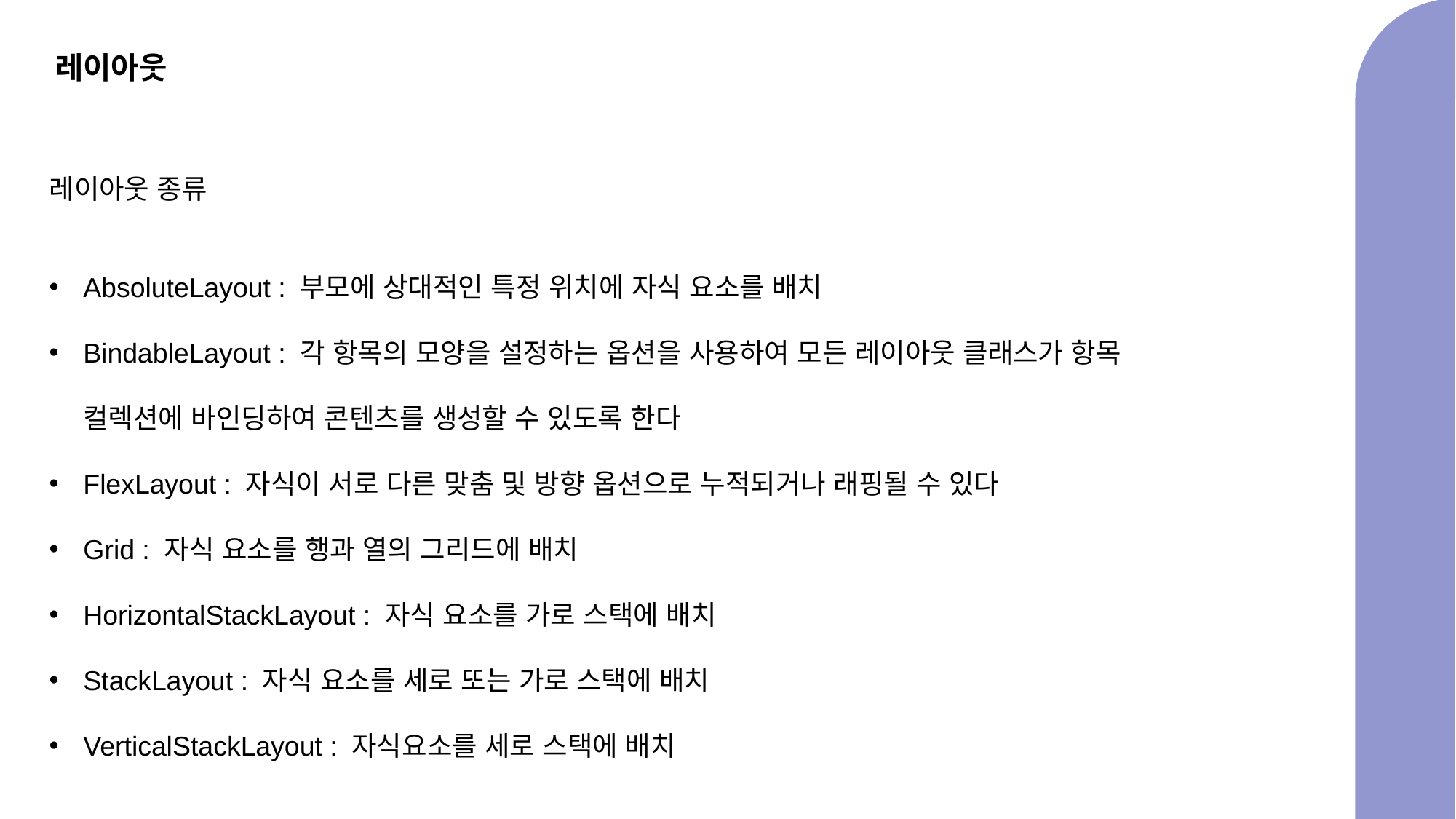

# 레이아웃
레이아웃 종류

AbsoluteLayout : 부모에 상대적인 특정 위치에 자식 요소를 배치
BindableLayout : 각 항목의 모양을 설정하는 옵션을 사용하여 모든 레이아웃 클래스가 항목 컬렉션에 바인딩하여 콘텐츠를 생성할 수 있도록 한다
FlexLayout : 자식이 서로 다른 맞춤 및 방향 옵션으로 누적되거나 래핑될 수 있다
Grid : 자식 요소를 행과 열의 그리드에 배치
HorizontalStackLayout : 자식 요소를 가로 스택에 배치
StackLayout : 자식 요소를 세로 또는 가로 스택에 배치
VerticalStackLayout : 자식요소를 세로 스택에 배치